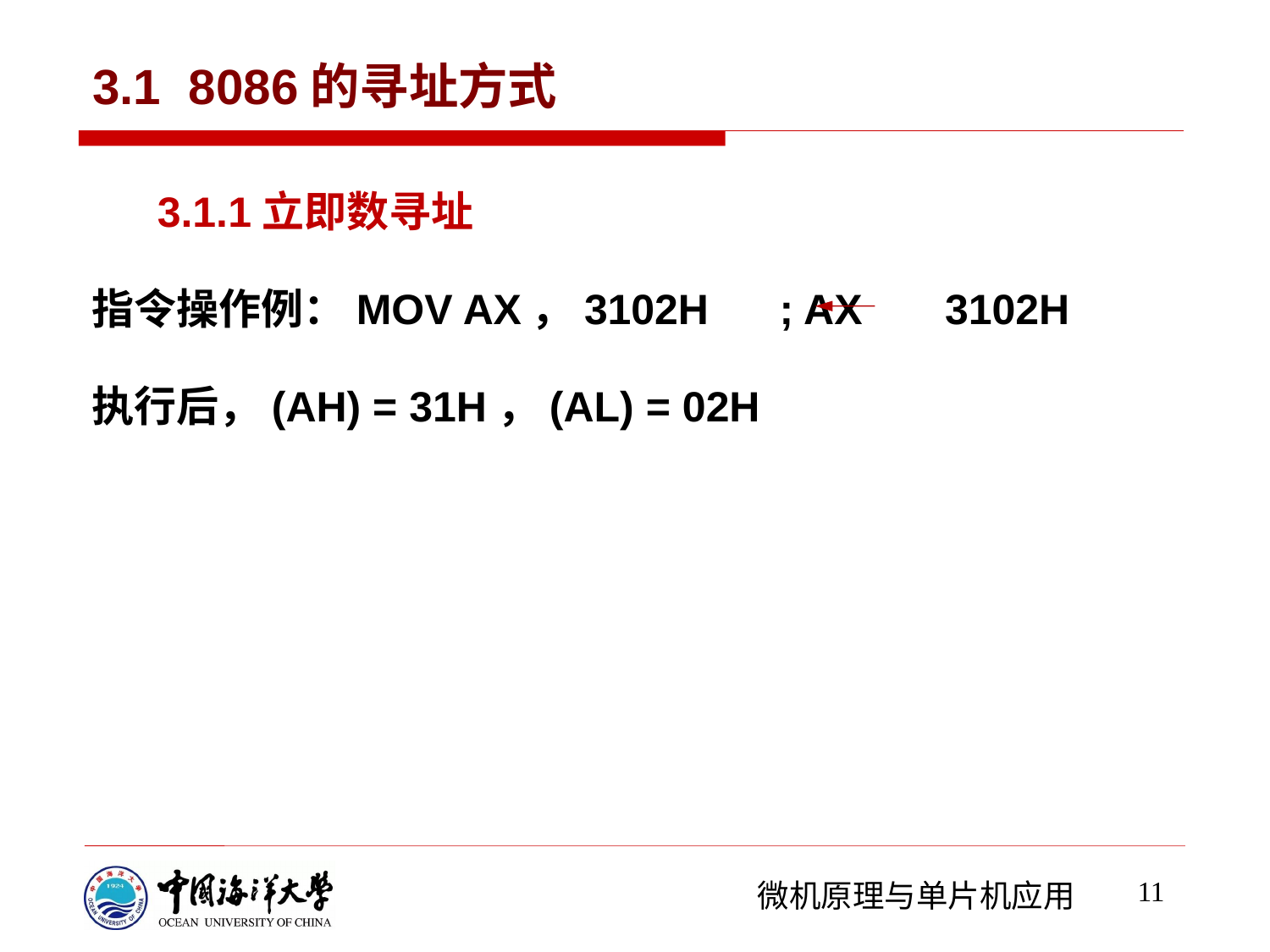

# 3.1  8086的寻址方式
3.1.1立即数寻址
指令操作例：MOV AX，3102H      ; AX       3102H
执行后，(AH) = 31H，(AL) = 02H

11